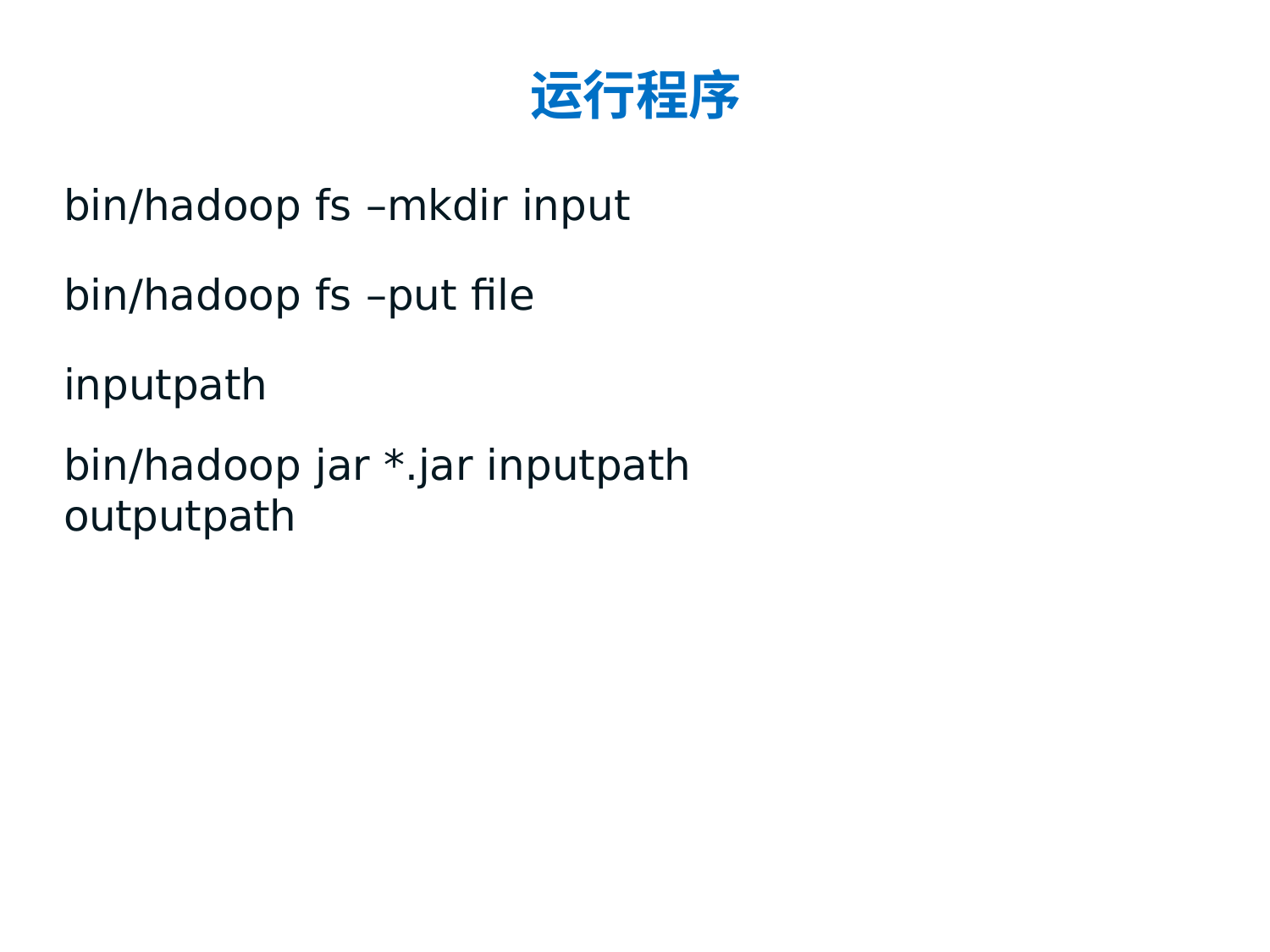

# 运行程序
bin/hadoop fs –mkdir input bin/hadoop fs –put file	inputpath
bin/hadoop jar *.jar inputpath	outputpath